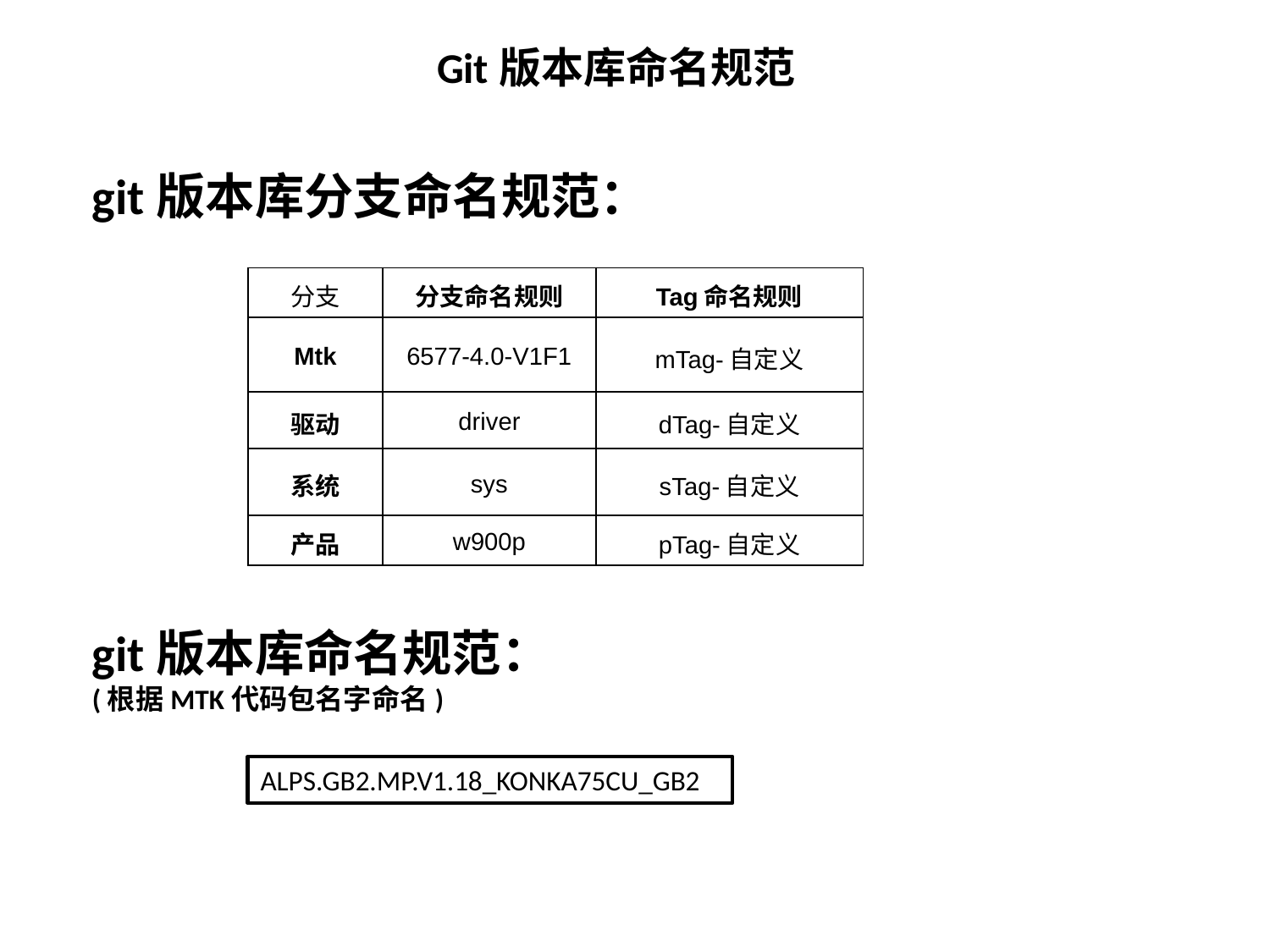

Git版本库命名规范
git版本库分支命名规范：
| 分支 | 分支命名规则 | Tag命名规则 |
| --- | --- | --- |
| Mtk | 6577-4.0-V1F1 | mTag-自定义 |
| 驱动 | driver | dTag-自定义 |
| 系统 | sys | sTag-自定义 |
| 产品 | w900p | pTag-自定义 |
git版本库命名规范：
(根据MTK代码包名字命名)
ALPS.GB2.MP.V1.18_KONKA75CU_GB2